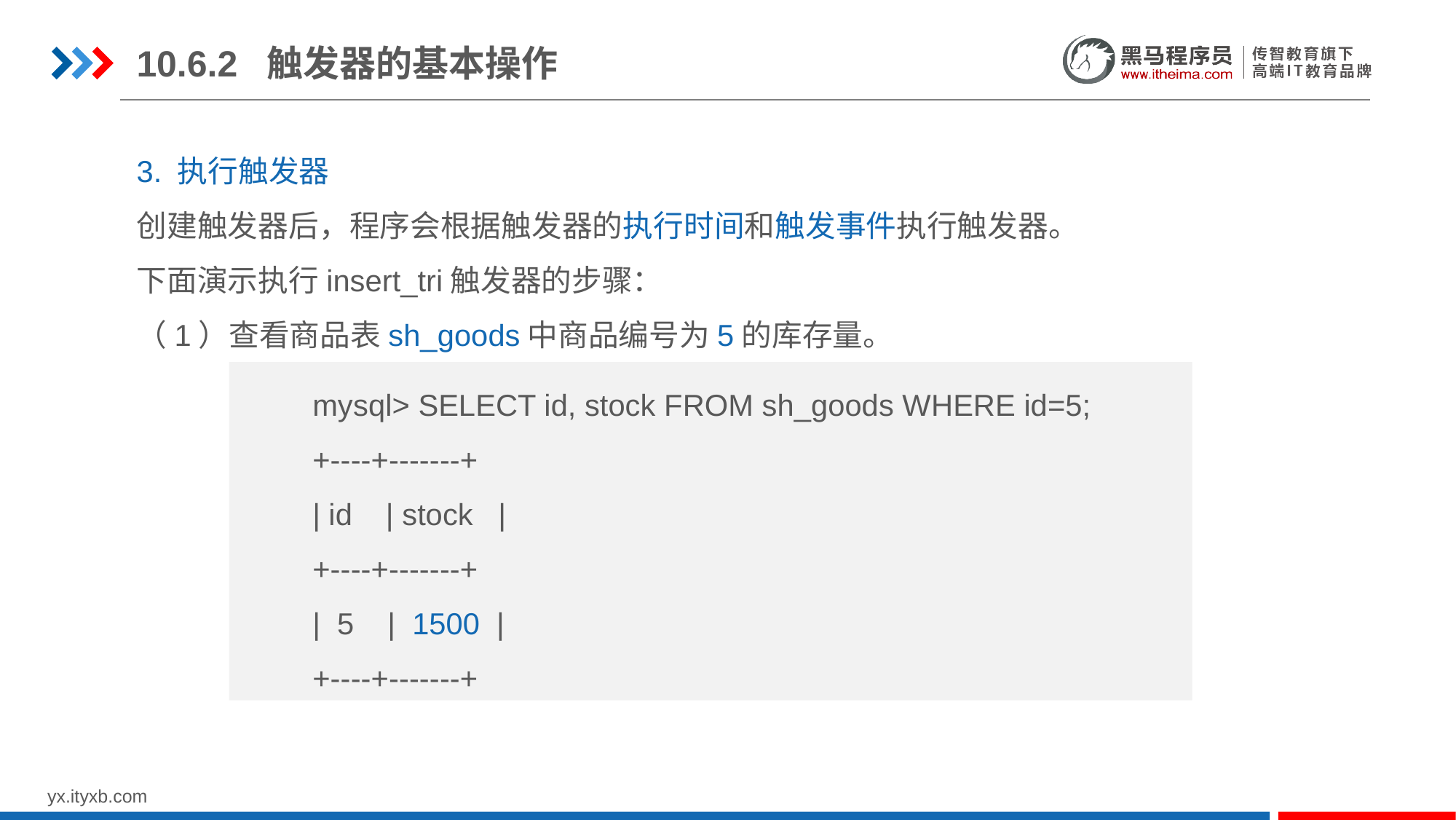

10.6.2  触发器的基本操作
3. 执行触发器
创建触发器后，程序会根据触发器的执行时间和触发事件执行触发器。
下面演示执行insert_tri触发器的步骤：
（1）查看商品表sh_goods中商品编号为5的库存量。
mysql> SELECT id, stock FROM sh_goods WHERE id=5;
+----+-------+
| id    | stock   |
+----+-------+
|  5    |  1500  |
+----+-------+